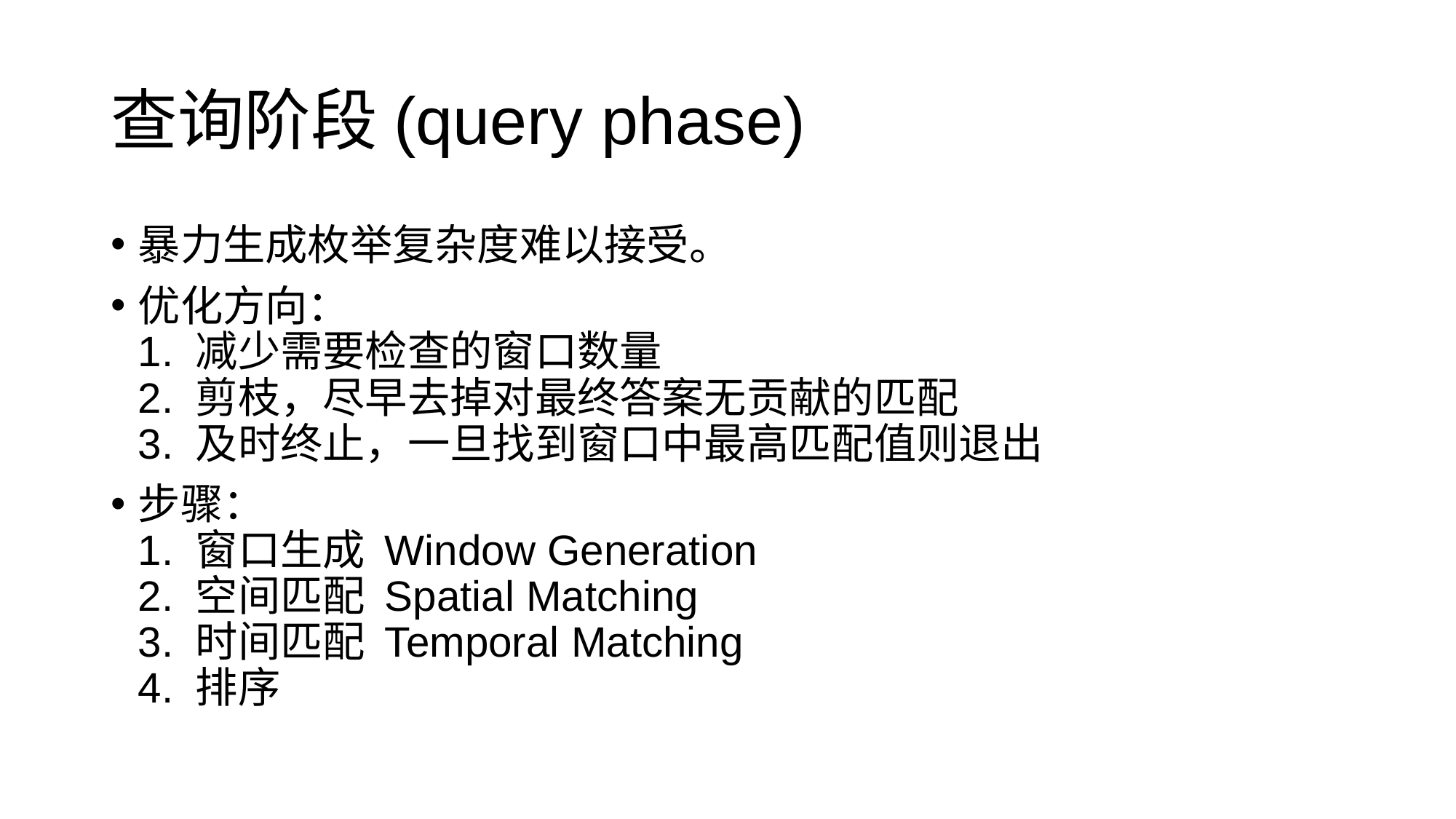

# 查询阶段(query phase)
暴力生成枚举复杂度难以接受。
优化方向：
1. 减少需要检查的窗口数量
2. 剪枝，尽早去掉对最终答案无贡献的匹配
3. 及时终止，一旦找到窗口中最高匹配值则退出
步骤：
1. 窗口生成 Window Generation
2. 空间匹配 Spatial Matching
3. 时间匹配 Temporal Matching
4. 排序